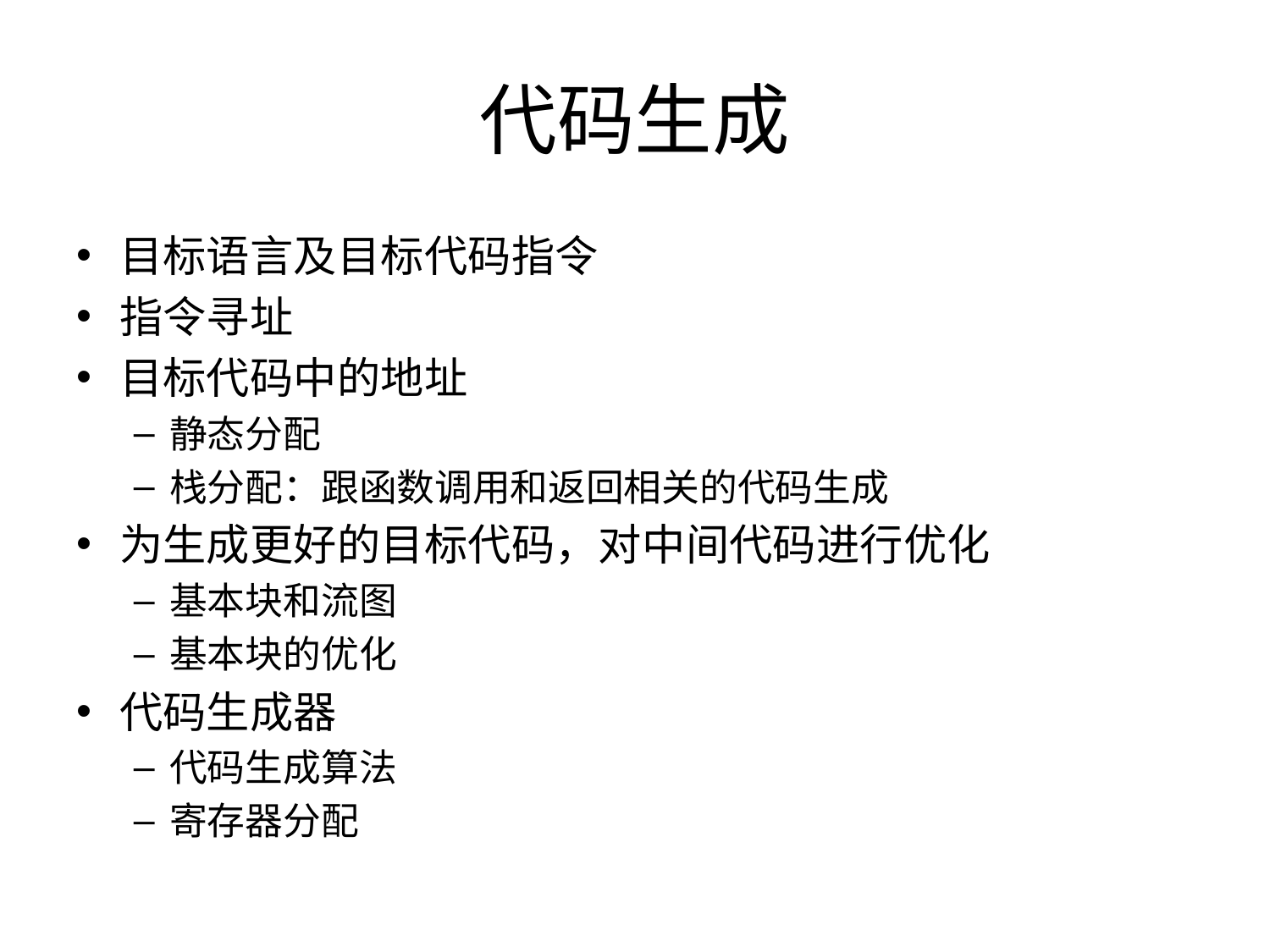

# 代码生成
目标语言及目标代码指令
指令寻址
目标代码中的地址
静态分配
栈分配：跟函数调用和返回相关的代码生成
为生成更好的目标代码，对中间代码进行优化
基本块和流图
基本块的优化
代码生成器
代码生成算法
寄存器分配